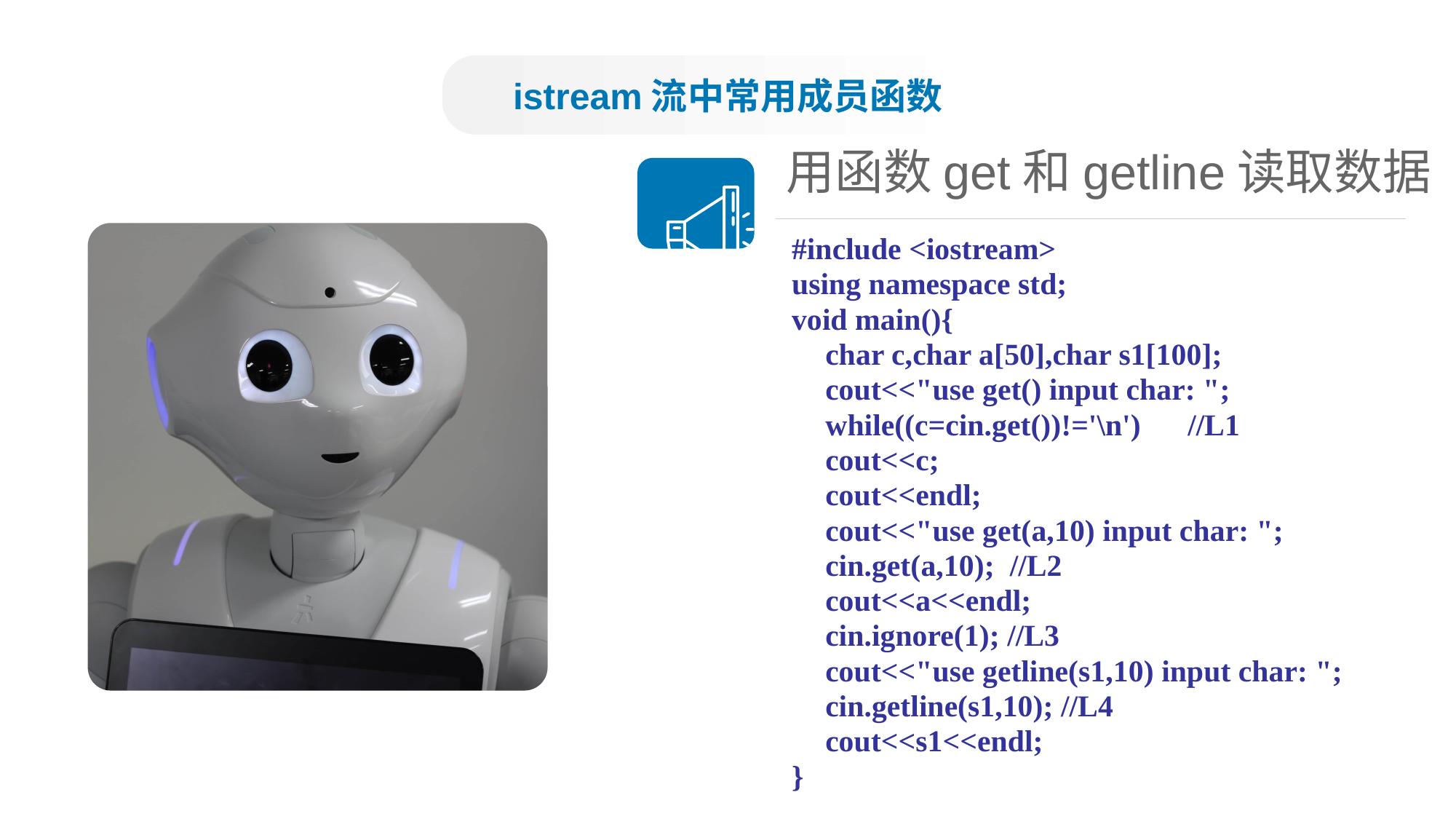

istream流中常用成员函数
用函数get和getline读取数据

#include <iostream>
using namespace std;
void main(){
char c,char a[50],char s1[100];
cout<<"use get() input char: ";
while((c=cin.get())!='\n')	 //L1
cout<<c;
cout<<endl;
cout<<"use get(a,10) input char: ";
cin.get(a,10);  //L2
cout<<a<<endl;
cin.ignore(1); //L3
cout<<"use getline(s1,10) input char: ";
cin.getline(s1,10); //L4
cout<<s1<<endl;
}